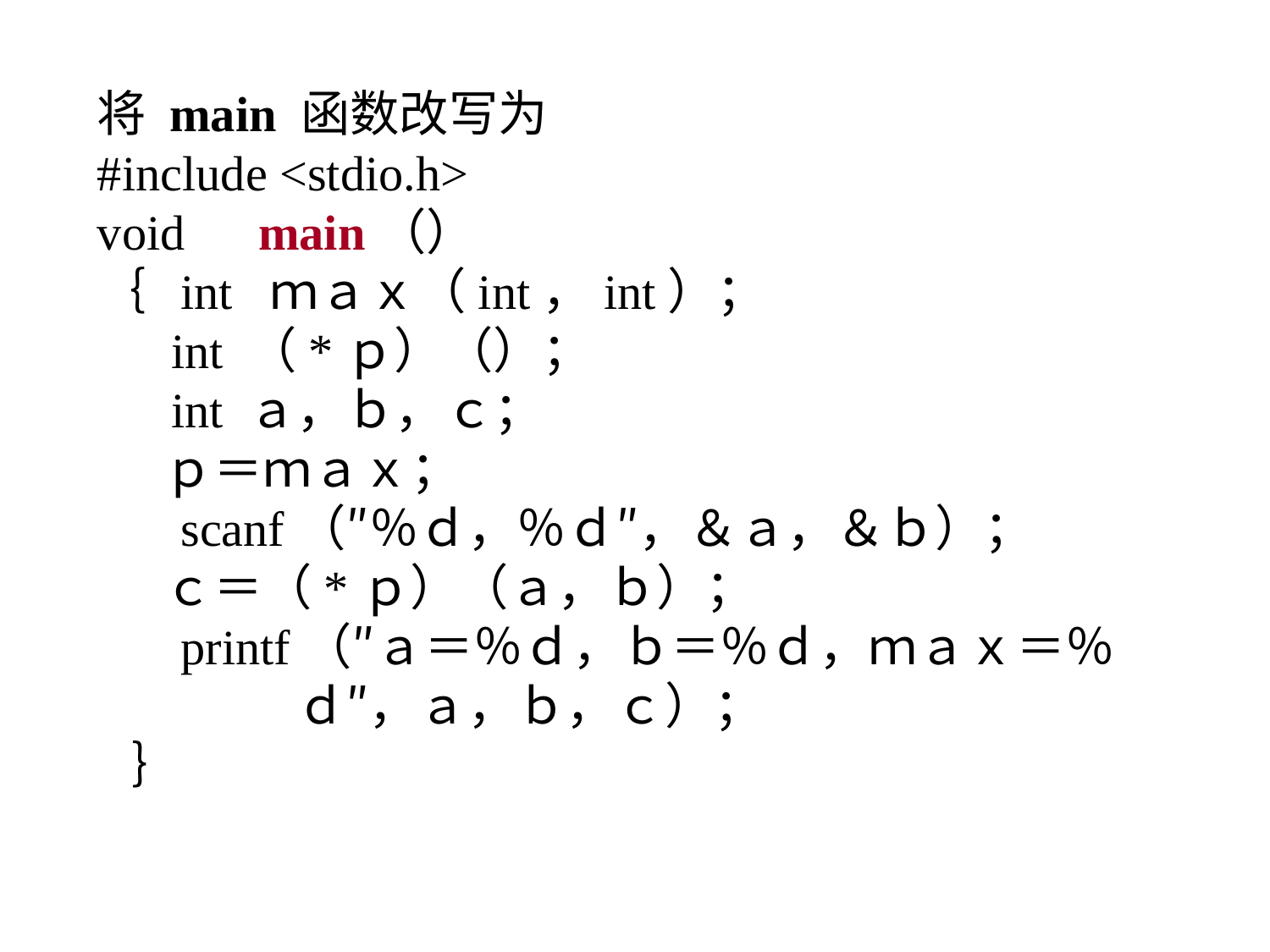

将 main 函数改写为
#include <stdio.h>
void　main（）
｛  int  ｍａｘ（int，int）；
      int （*ｐ）（）；
      int ａ，ｂ，ｃ；
     ｐ＝ｍａｘ；
　  scanf（″％ｄ，％ｄ″，＆ａ，＆ｂ）；
     ｃ＝（*ｐ）（ａ，ｂ）；
　  printf（″ａ＝％ｄ，ｂ＝％ｄ，ｍａｘ＝％
                 ｄ″，ａ，ｂ，ｃ）；
  ｝